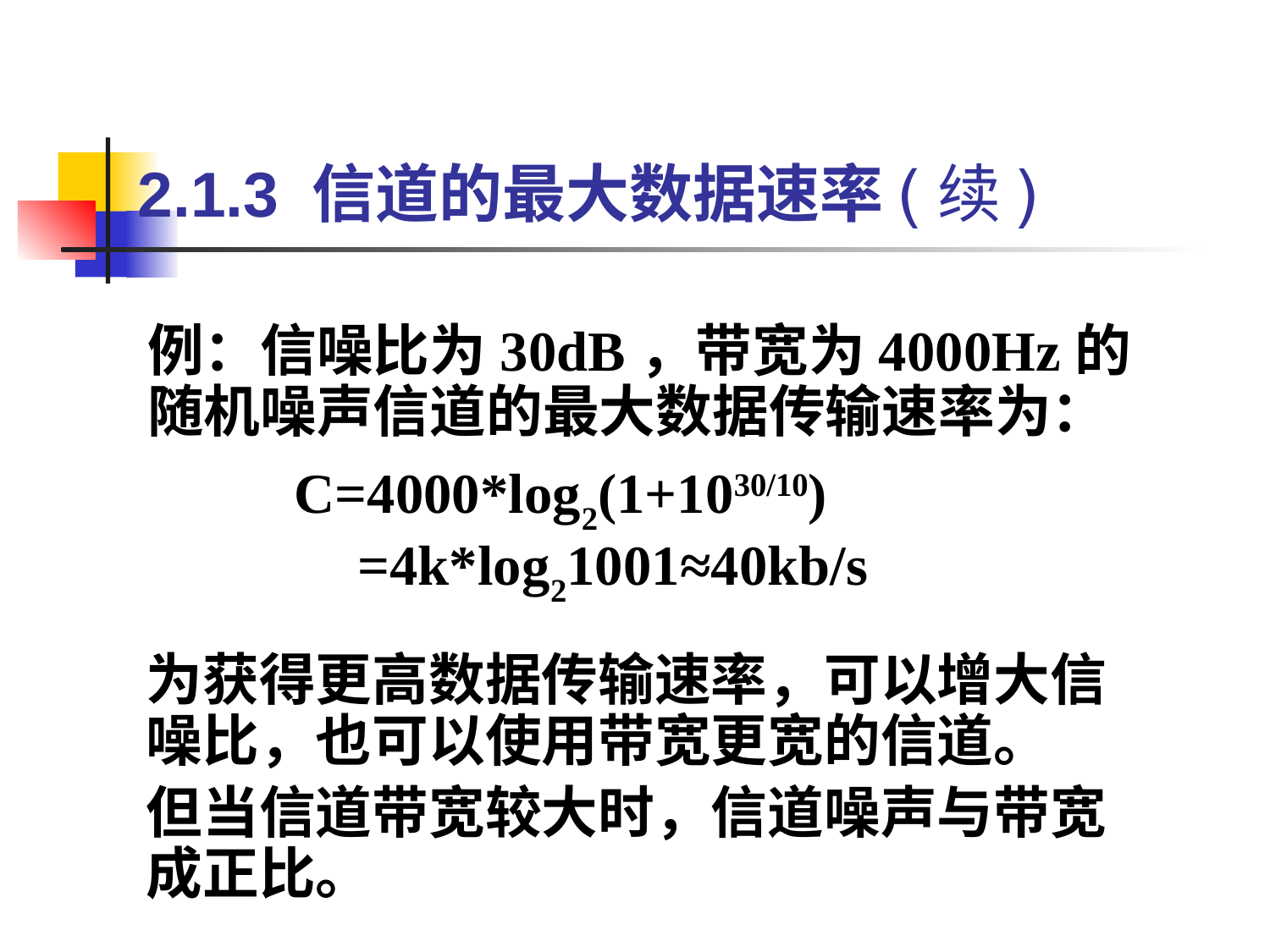

# 2.1.3 信道的最大数据速率(续)
例：信噪比为30dB，带宽为4000Hz的随机噪声信道的最大数据传输速率为：
C=4000*log2(1+1030/10) =4k*log21001≈40kb/s
为获得更高数据传输速率，可以增大信噪比，也可以使用带宽更宽的信道。
但当信道带宽较大时，信道噪声与带宽成正比。